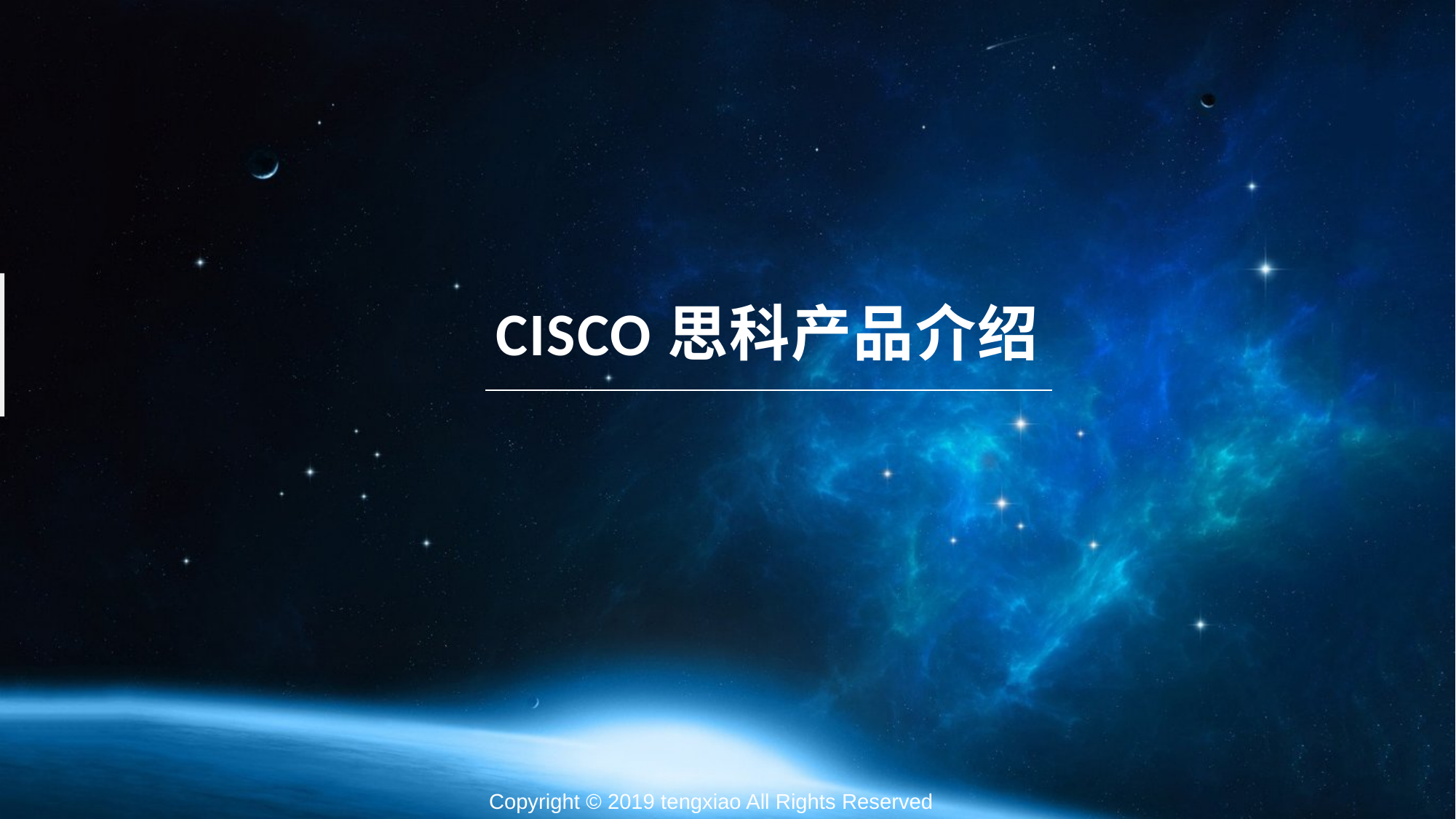

CISCO思科产品介绍
Copyright © 2019 tengxiao All Rights Reserved